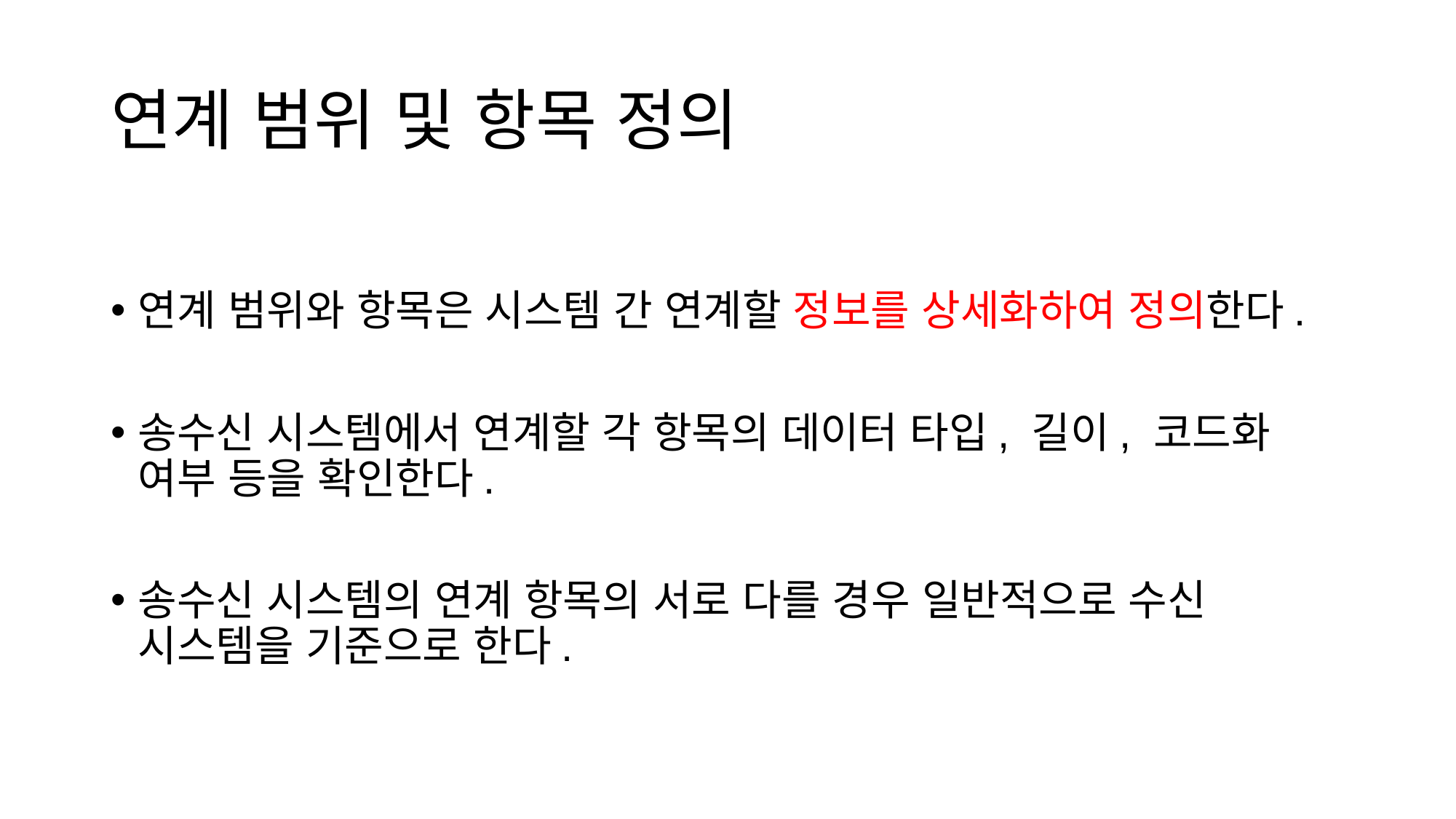

# 연계 범위 및 항목 정의

연계 범위와 항목은 시스템 간 연계할 정보를 상세화하여 정의한다.

송수신 시스템에서 연계할 각 항목의 데이터 타입, 길이, 코드화 여부 등을 확인한다.

송수신 시스템의 연계 항목의 서로 다를 경우 일반적으로 수신 시스템을 기준으로 한다.